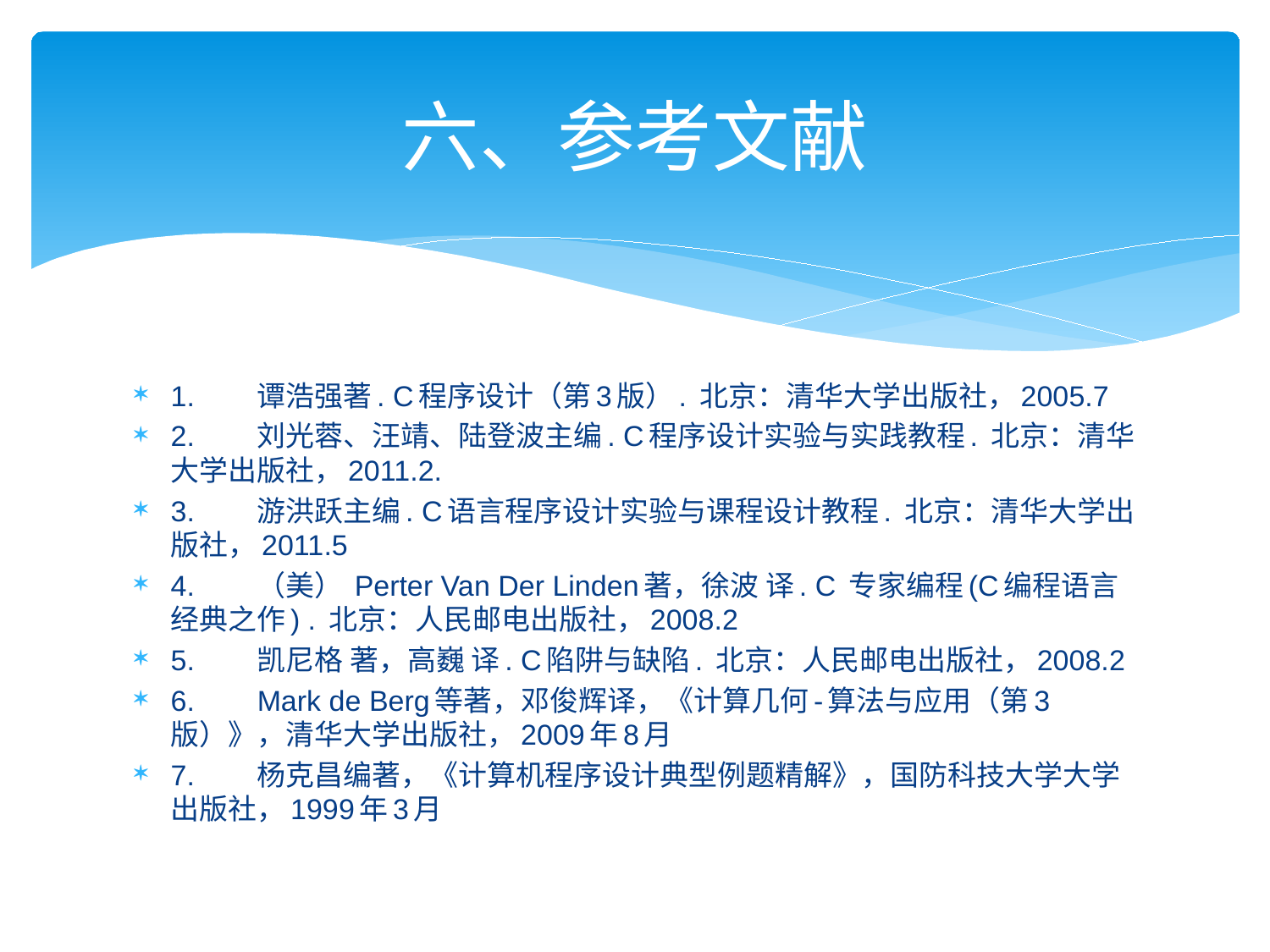

# 六、参考文献
1.	谭浩强著. C程序设计（第3版）. 北京：清华大学出版社，2005.7
2.	刘光蓉、汪靖、陆登波主编. C程序设计实验与实践教程. 北京：清华大学出版社，2011.2.
3.	游洪跃主编. C语言程序设计实验与课程设计教程. 北京：清华大学出版社，2011.5
4.	（美） Perter Van Der Linden著，徐波 译. C 专家编程(C编程语言经典之作) . 北京：人民邮电出版社，2008.2
5.	凯尼格 著，高巍 译. C陷阱与缺陷. 北京：人民邮电出版社，2008.2
6.	Mark de Berg等著，邓俊辉译，《计算几何-算法与应用（第3版）》，清华大学出版社，2009年8月
7.	杨克昌编著，《计算机程序设计典型例题精解》，国防科技大学大学出版社，1999年3月